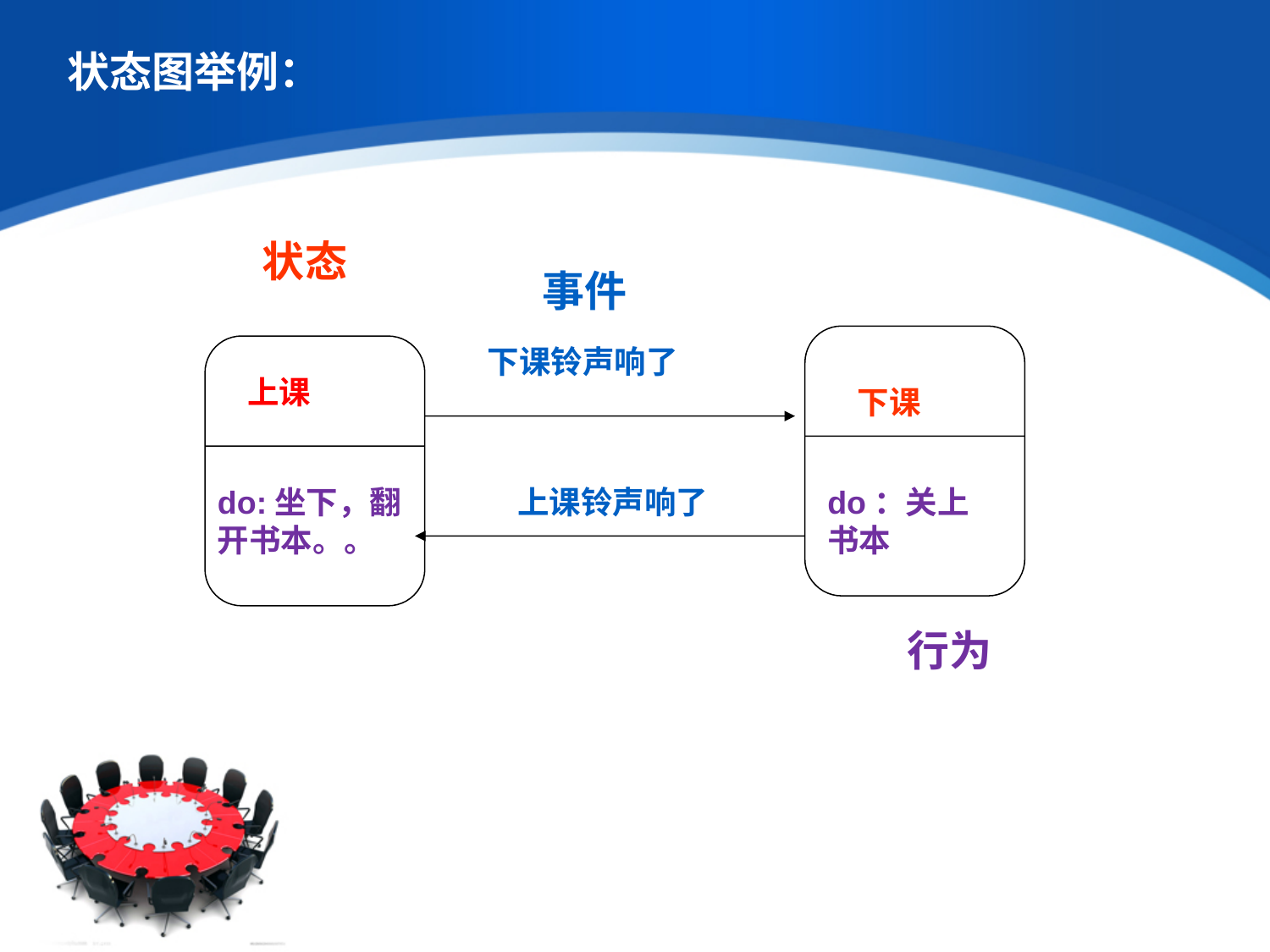

# 状态图举例：
状态
事件

下课

上课

下课铃声响了

do:坐下，翻开书本。。
上课铃声响了

do：关上书本
行为